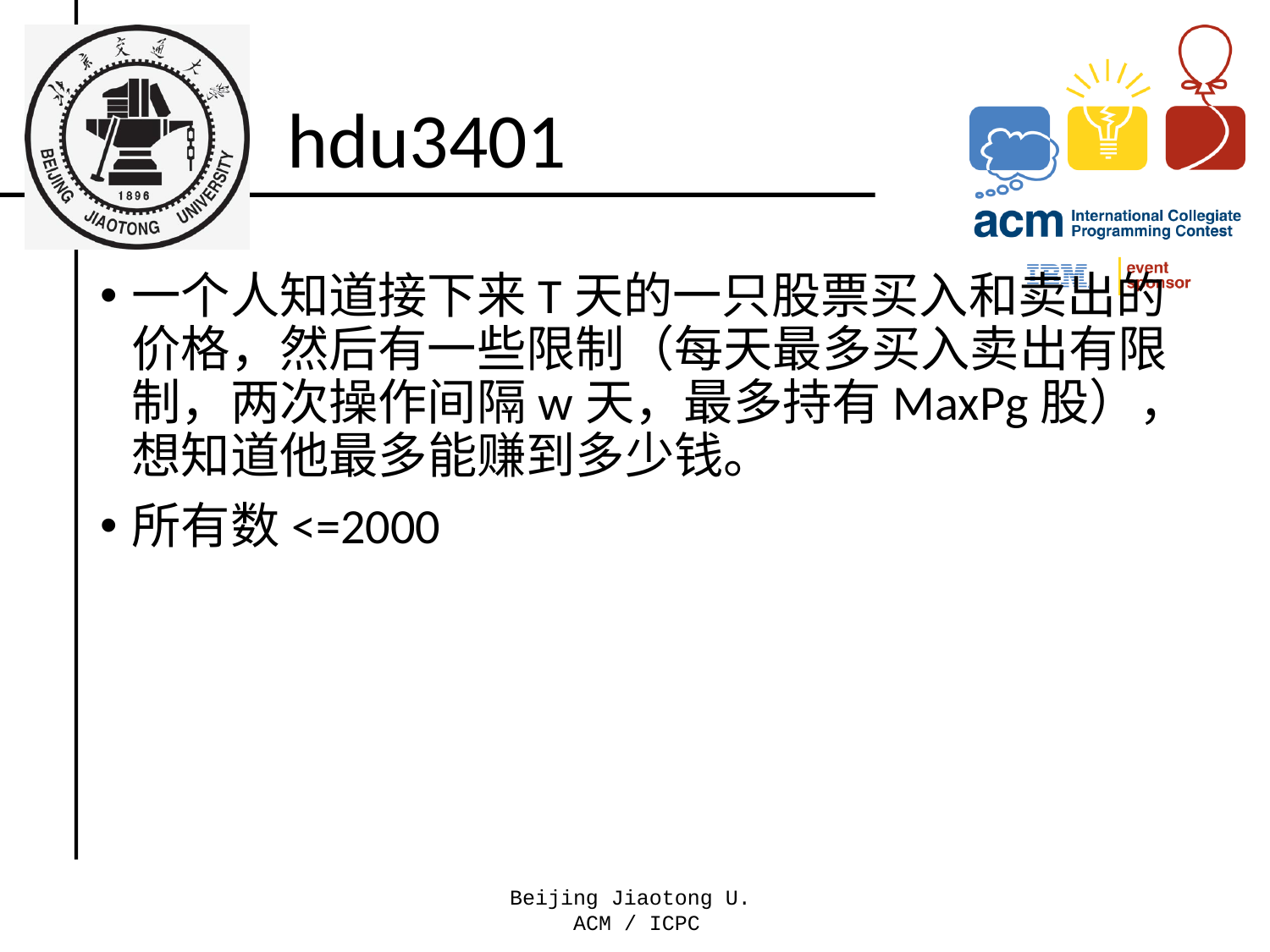

# hdu3401
一个人知道接下来T天的一只股票买入和卖出的价格，然后有一些限制（每天最多买入卖出有限制，两次操作间隔w天，最多持有MaxPg股），想知道他最多能赚到多少钱。
所有数<=2000